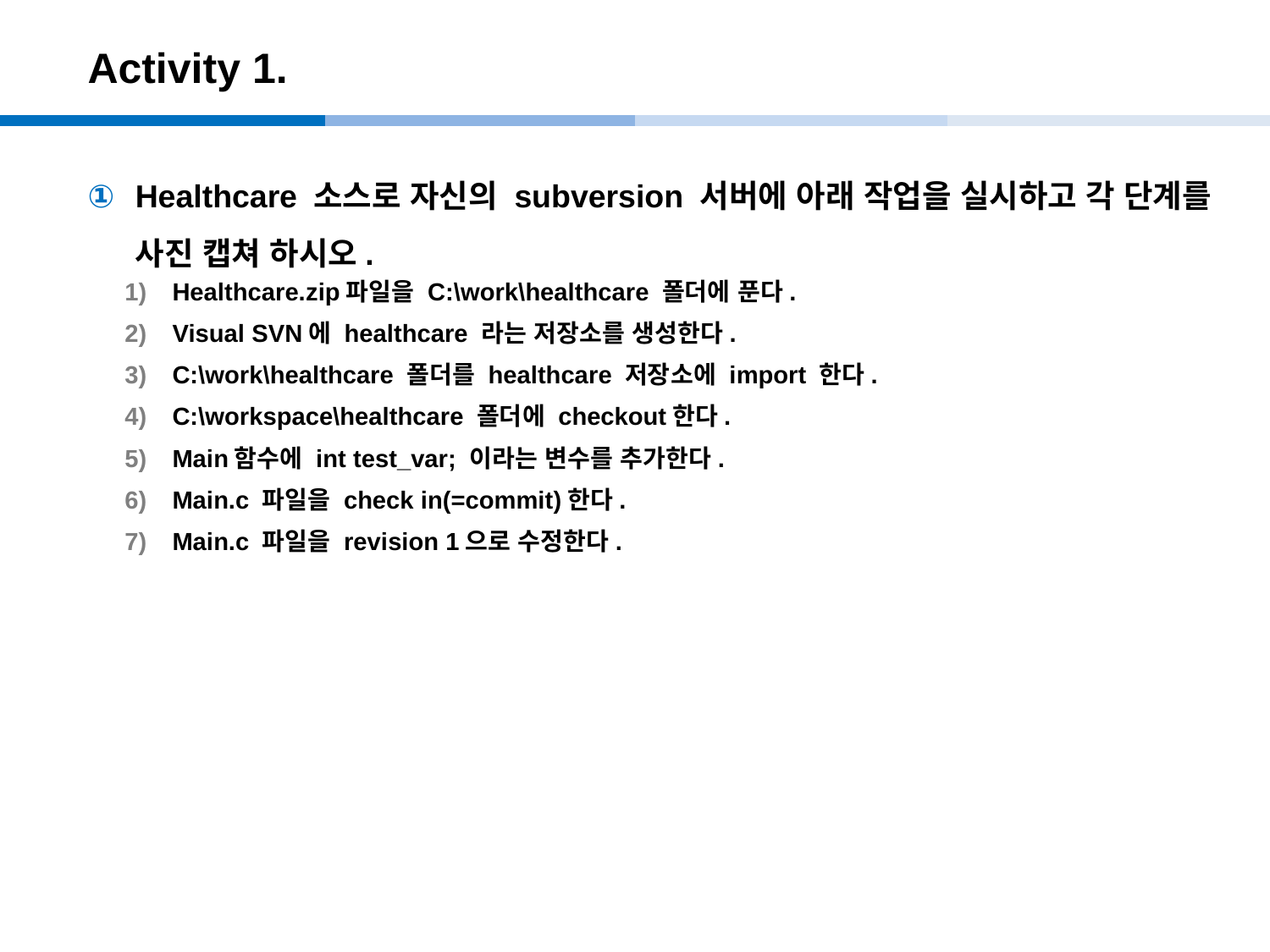

# Activity 1.
Healthcare 소스로 자신의 subversion 서버에 아래 작업을 실시하고 각 단계를 사진 캡쳐 하시오.
Healthcare.zip파일을 C:\work\healthcare 폴더에 푼다.
Visual SVN에 healthcare 라는 저장소를 생성한다.
C:\work\healthcare 폴더를 healthcare 저장소에 import 한다.
C:\workspace\healthcare 폴더에 checkout한다.
Main함수에 int test_var; 이라는 변수를 추가한다.
Main.c 파일을 check in(=commit)한다.
Main.c 파일을 revision 1으로 수정한다.